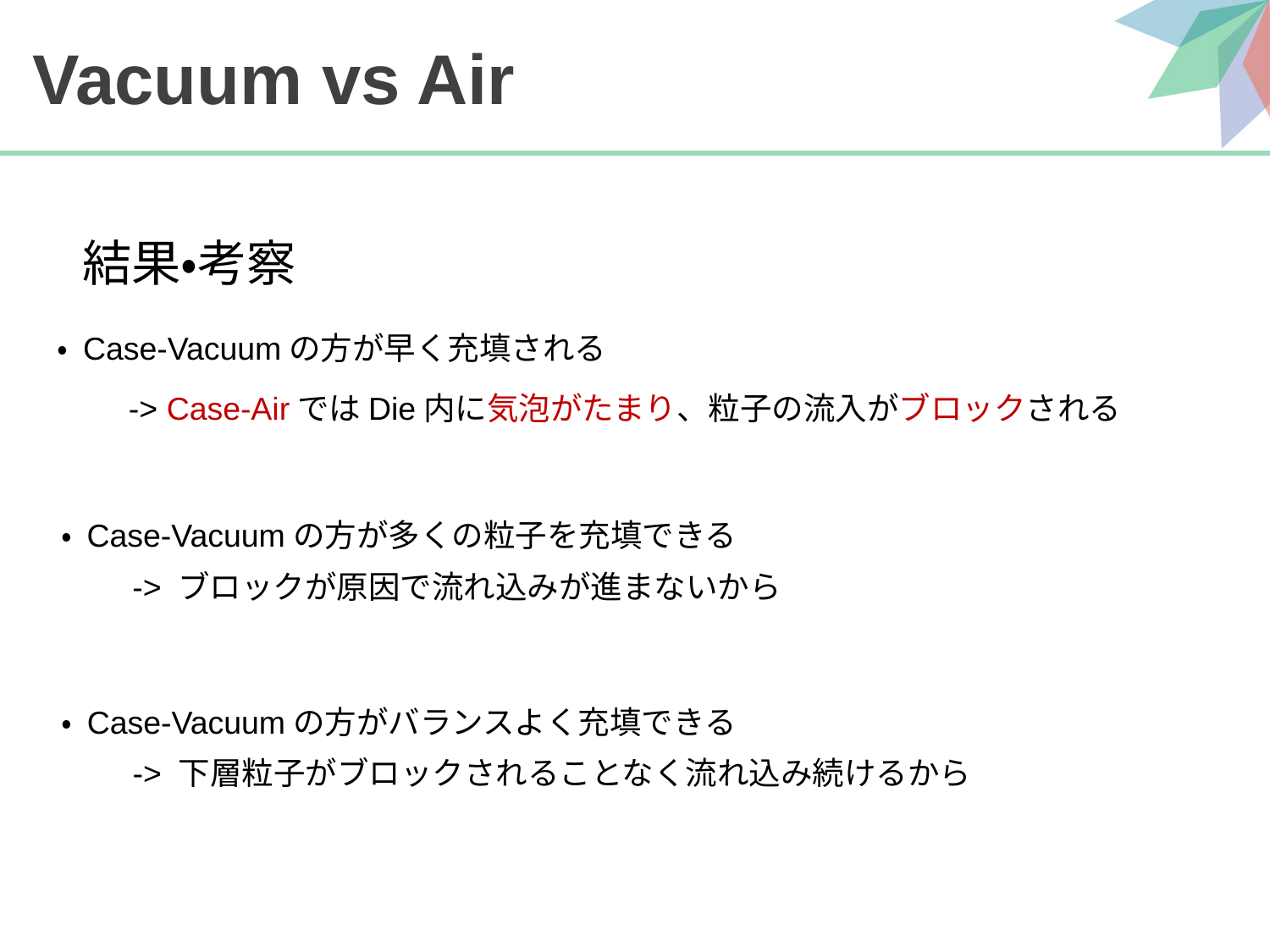

# Vacuum vs Air

結果・考察
・ Case-Vacuumの方が早く充填される
　　-> Case-AirではDie内に気泡がたまり、粒子の流入がブロックされる
・ Case-Vacuumの方が多くの粒子を充填できる
　　-> ブロックが原因で流れ込みが進まないから
・ Case-Vacuumの方がバランスよく充填できる
　　-> 下層粒子がブロックされることなく流れ込み続けるから